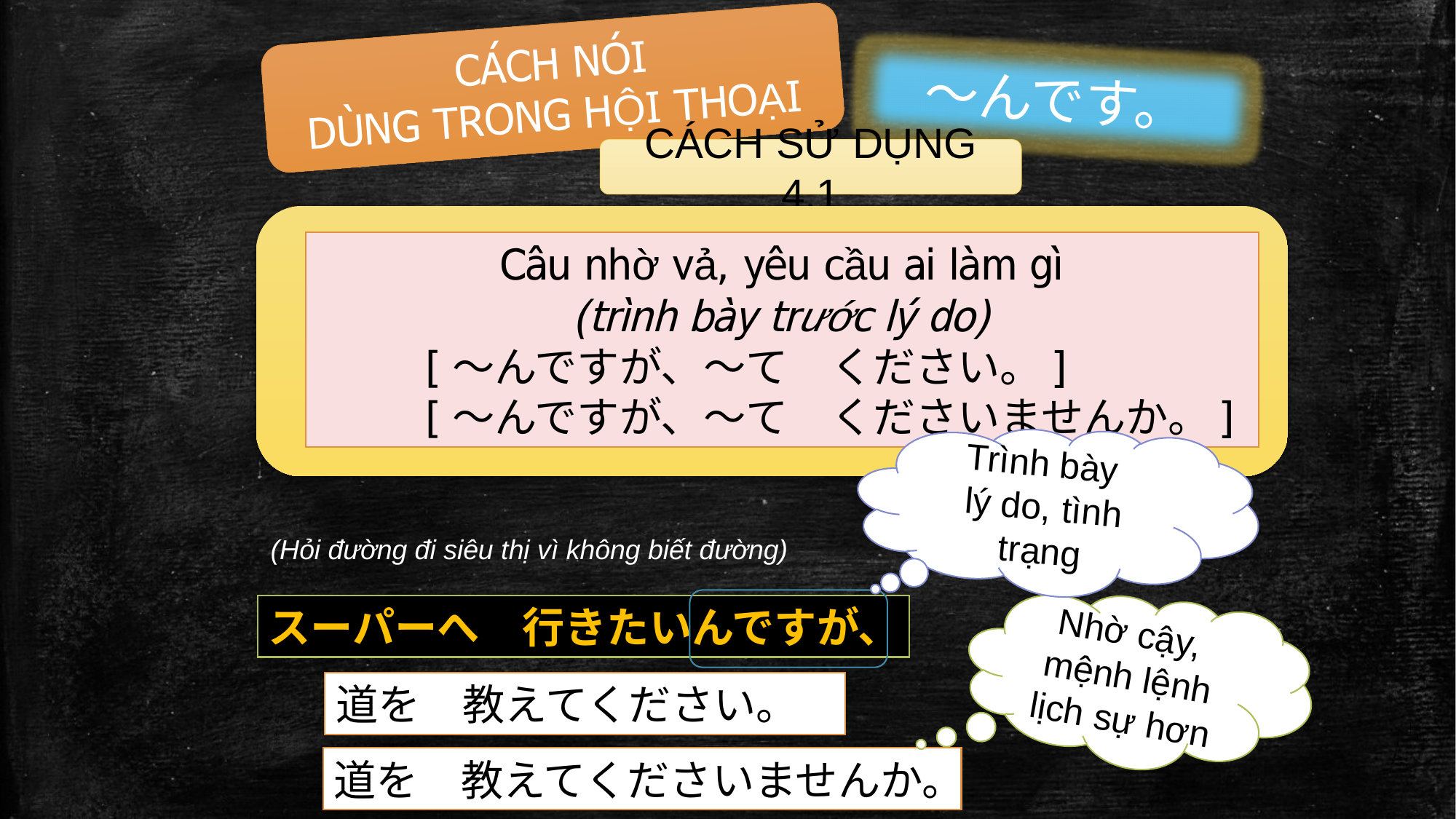

CÁCH NÓI
DÙNG TRONG HỘI THOẠI
～んです。
CÁCH SỬ DỤNG 4.1

Câu nhờ vả, yêu cầu ai làm gì
(trình bày trước lý do)
	[～んですが、～て　ください。]
	[～んですが、～て　くださいませんか。]
Trình bày
lý do, tình trạng
(Hỏi đường đi siêu thị vì không biết đường)

Nhờ cậy,
mệnh lệnh lịch sự hơn
スーパーへ　行きたいんですが、
道を　教えてください。
道を　教えてくださいませんか。